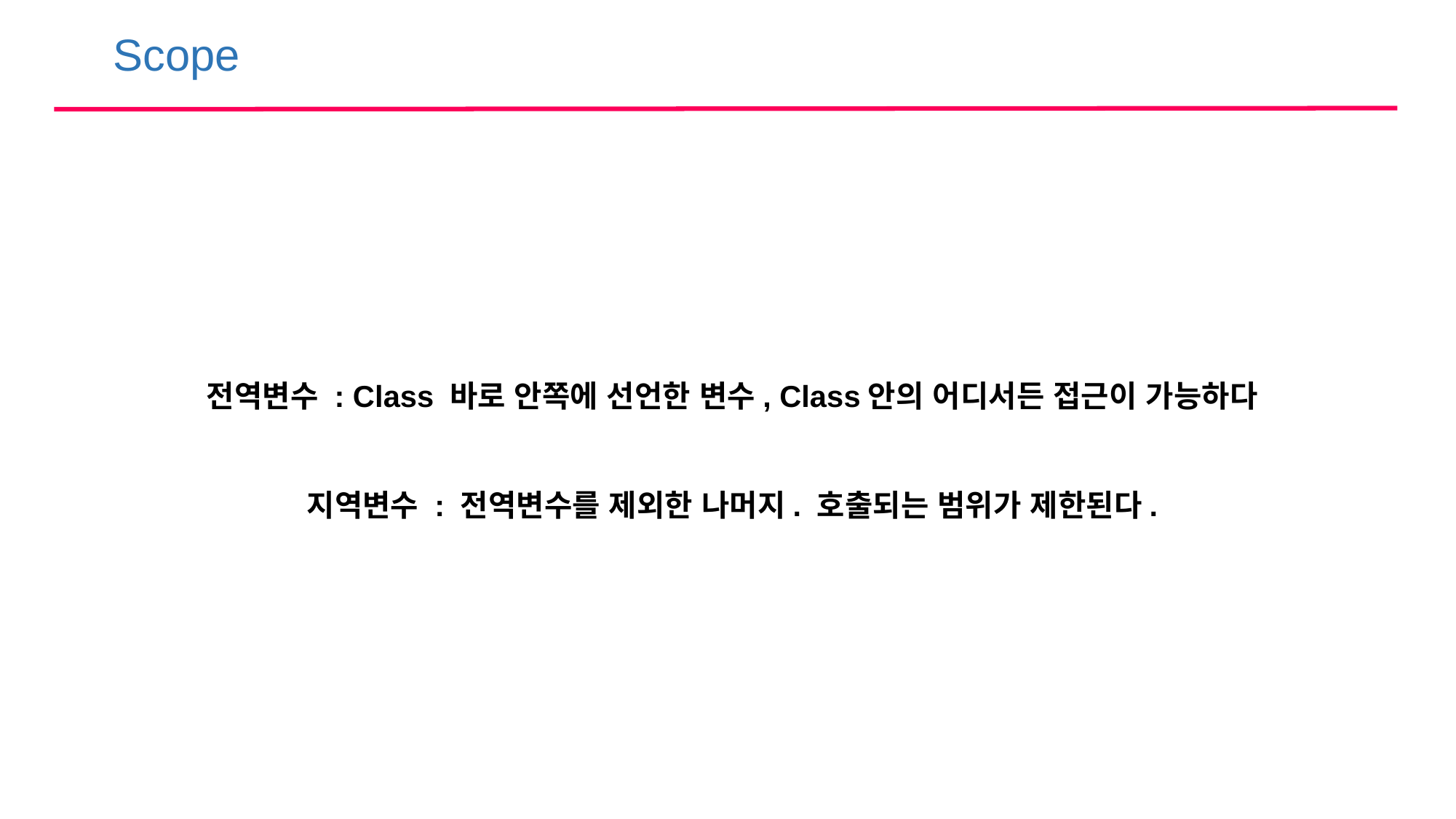

Scope
전역변수 : Class 바로 안쪽에 선언한 변수, Class안의 어디서든 접근이 가능하다

지역변수 : 전역변수를 제외한 나머지. 호출되는 범위가 제한된다.